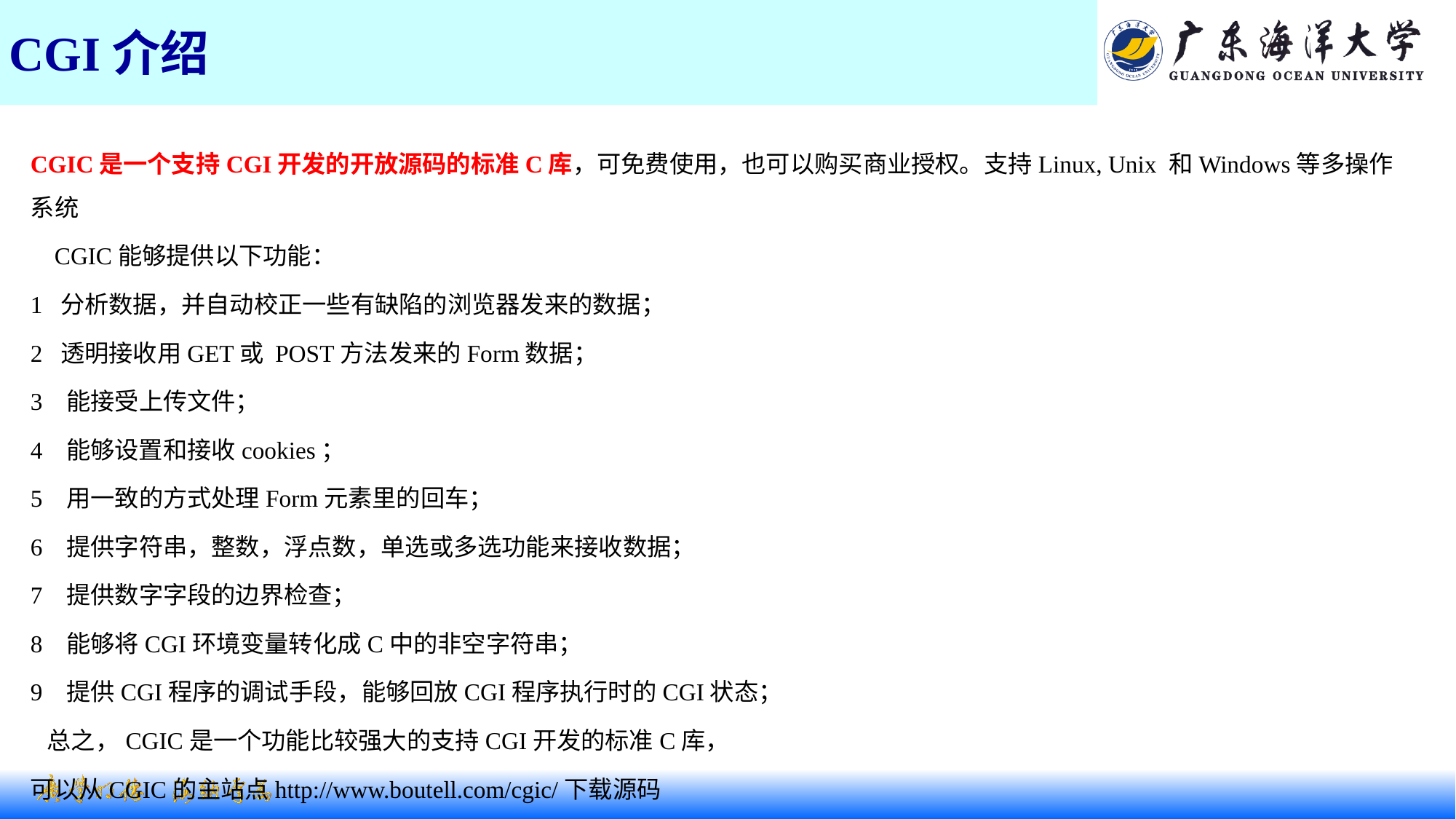

# CGI介绍
CGIC是一个支持CGI开发的开放源码的标准C库，可免费使用，也可以购买商业授权。支持Linux, Unix 和Windows等多操作系统
    CGIC能够提供以下功能：
1  分析数据，并自动校正一些有缺陷的浏览器发来的数据；
2  透明接收用GET或 POST方法发来的Form数据；
3   能接受上传文件；
4   能够设置和接收cookies；
5   用一致的方式处理Form元素里的回车；
6   提供字符串，整数，浮点数，单选或多选功能来接收数据；
7   提供数字字段的边界检查；
8   能够将CGI环境变量转化成C中的非空字符串；
9   提供CGI程序的调试手段，能够回放CGI程序执行时的CGI状态；
  总之，CGIC是一个功能比较强大的支持CGI开发的标准C库，
可以从CGIC的主站点http://www.boutell.com/cgic/下载源码